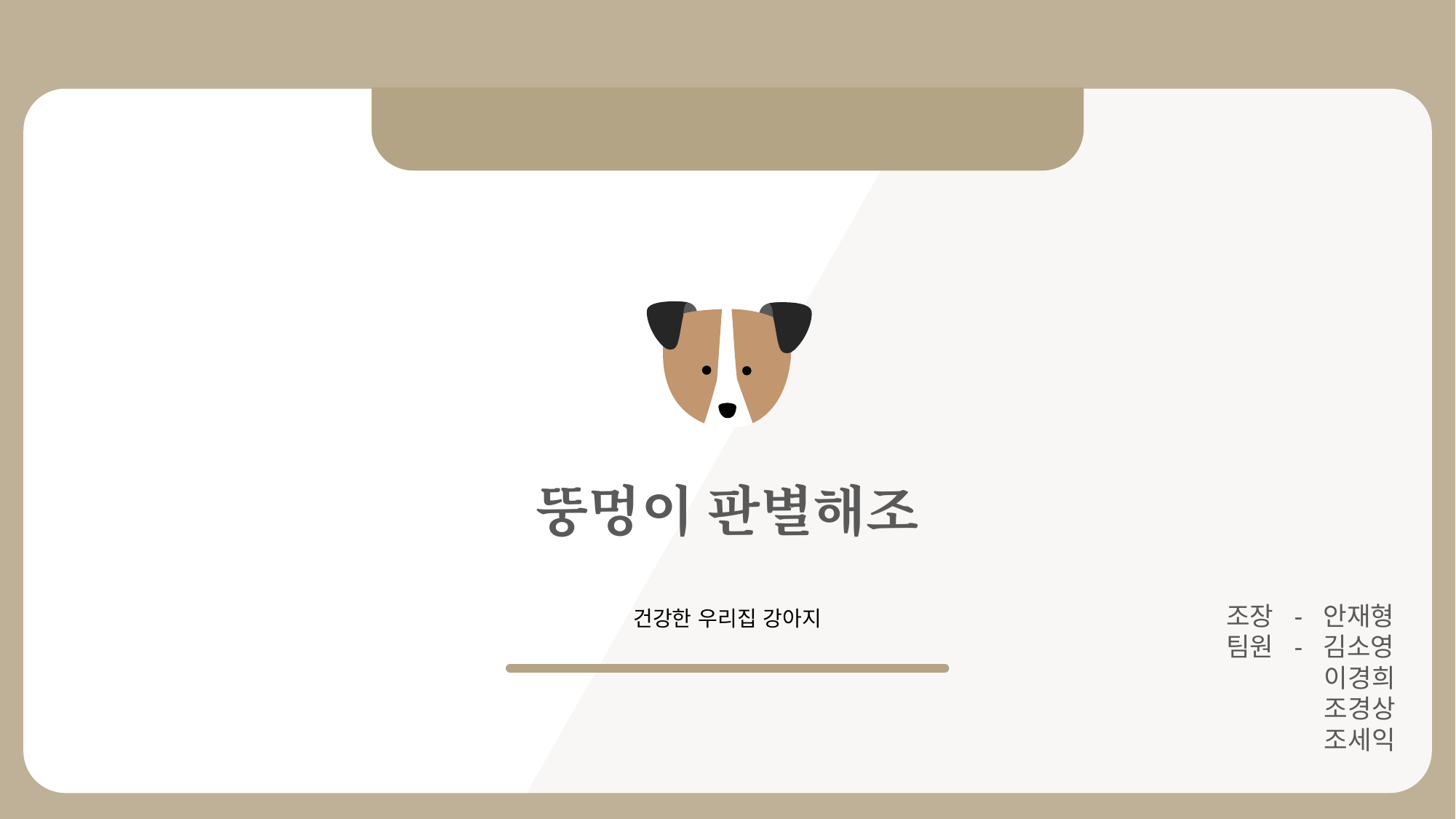

뚱멍이 판별해조
조장  -  안재형
팀원  -  김소영
             이경희
             조경상
             조세익
건강한 우리집 강아지